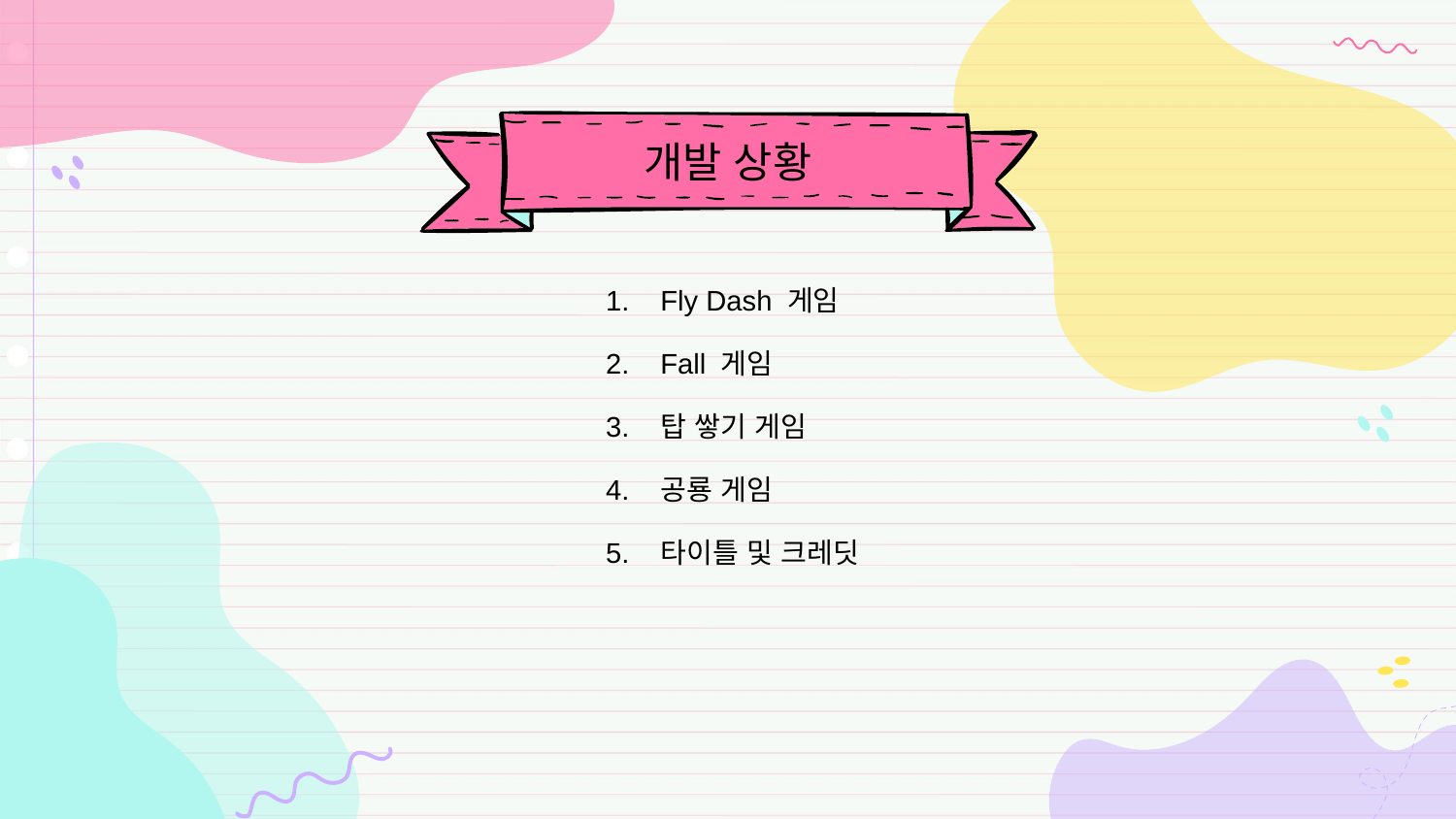

# 개발 상황
Fly Dash 게임
Fall 게임
탑 쌓기 게임
공룡 게임
타이틀 및 크레딧